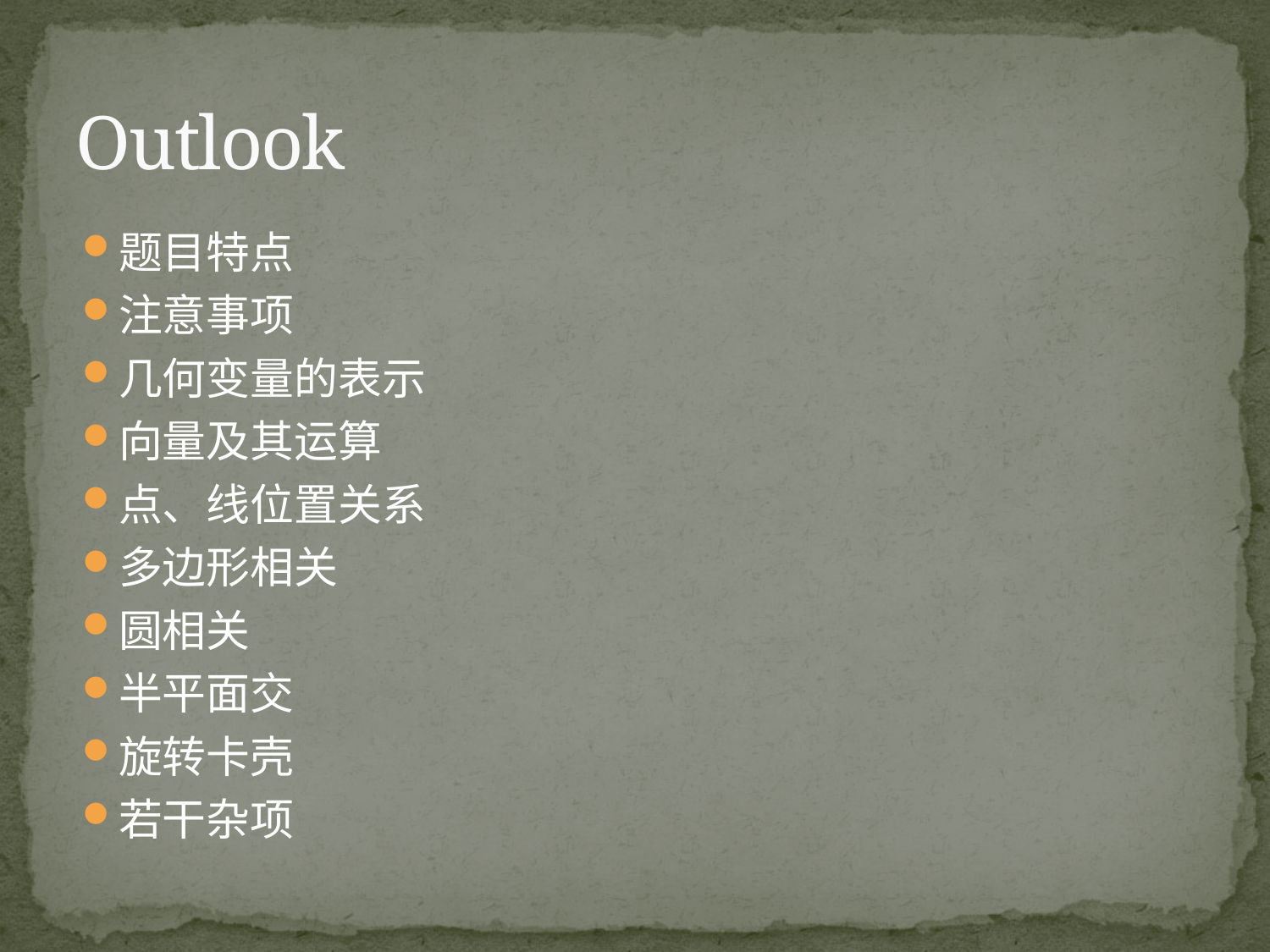

# Outlook
题目特点
注意事项
几何变量的表示
向量及其运算
点、线位置关系
多边形相关
圆相关
半平面交
旋转卡壳
若干杂项